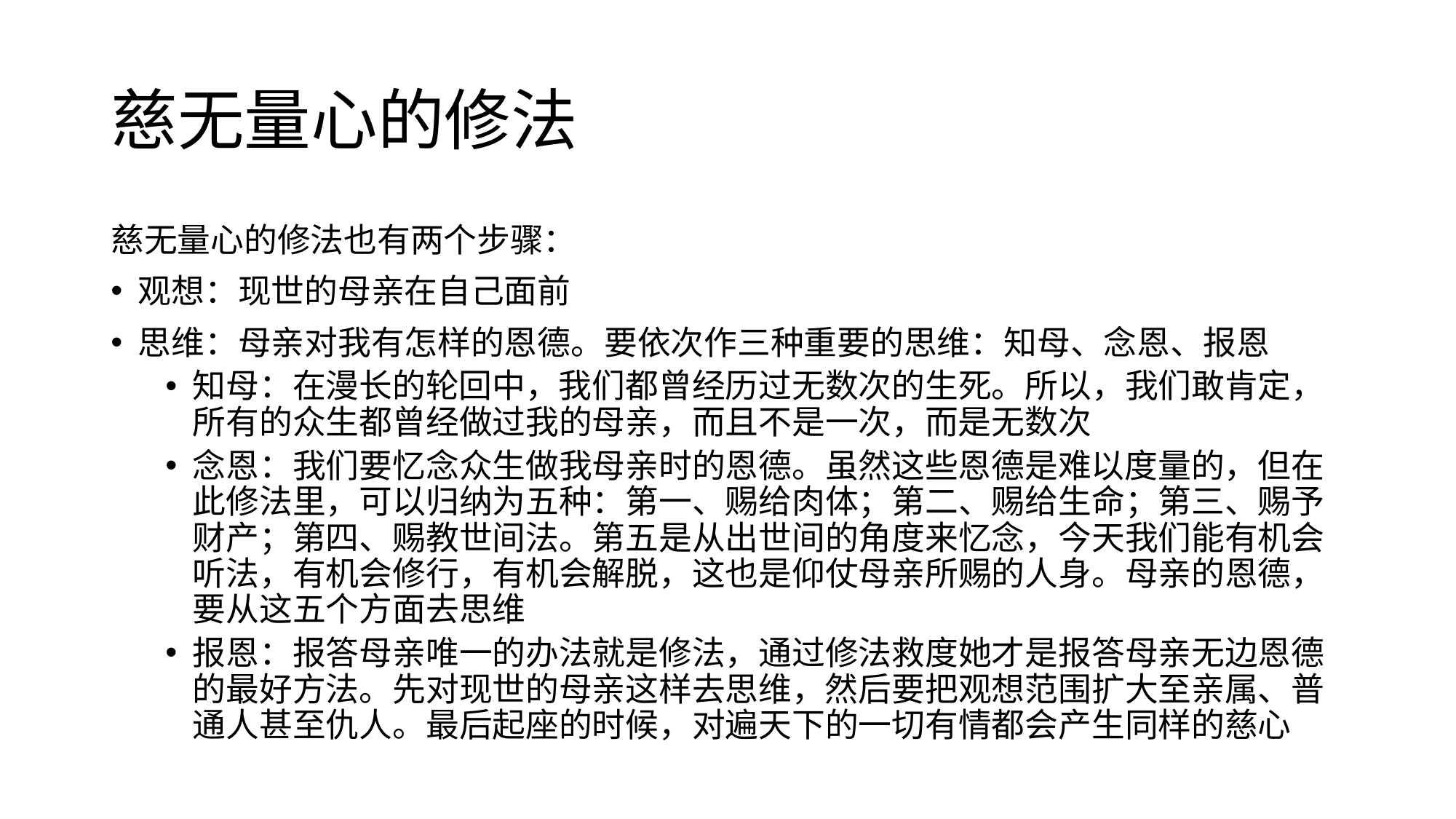

# 慈无量心的修法
慈无量心的修法也有两个步骤：
观想：现世的母亲在自己面前
思维：母亲对我有怎样的恩德。要依次作三种重要的思维：知母、念恩、报恩
知母：在漫长的轮回中，我们都曾经历过无数次的生死。所以，我们敢肯定，所有的众生都曾经做过我的母亲，而且不是一次，而是无数次
念恩：我们要忆念众生做我母亲时的恩德。虽然这些恩德是难以度量的，但在此修法里，可以归纳为五种：第一、赐给肉体；第二、赐给生命；第三、赐予财产；第四、赐教世间法。第五是从出世间的角度来忆念，今天我们能有机会听法，有机会修行，有机会解脱，这也是仰仗母亲所赐的人身。母亲的恩德，要从这五个方面去思维
报恩：报答母亲唯一的办法就是修法，通过修法救度她才是报答母亲无边恩德的最好方法。先对现世的母亲这样去思维，然后要把观想范围扩大至亲属、普通人甚至仇人。最后起座的时候，对遍天下的一切有情都会产生同样的慈心